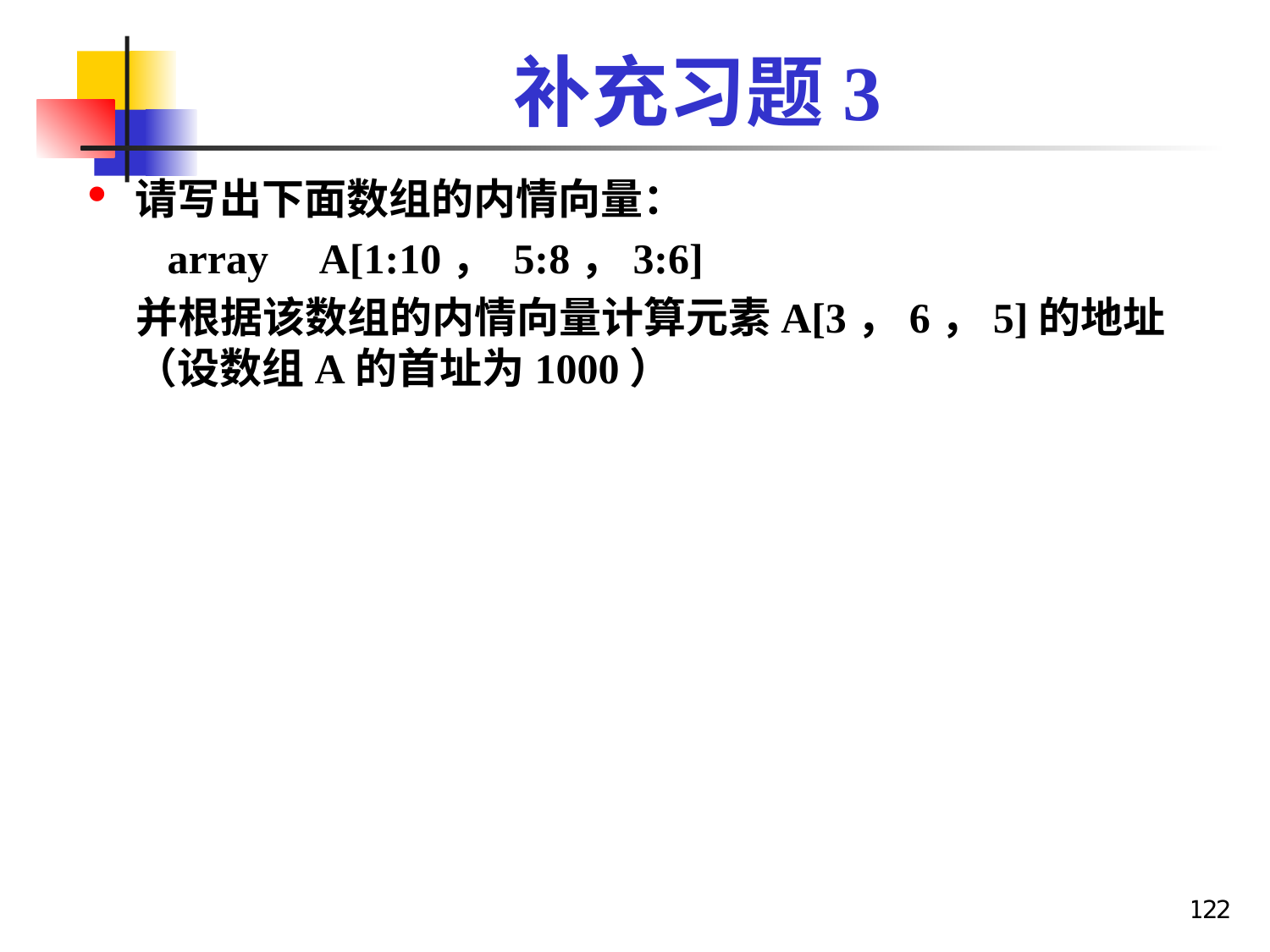

补充习题3
请写出下面数组的内情向量：
         array     A[1:10， 5:8，3:6]
    并根据该数组的内情向量计算元素A[3，6，5]的地址（设数组A的首址为1000）
122